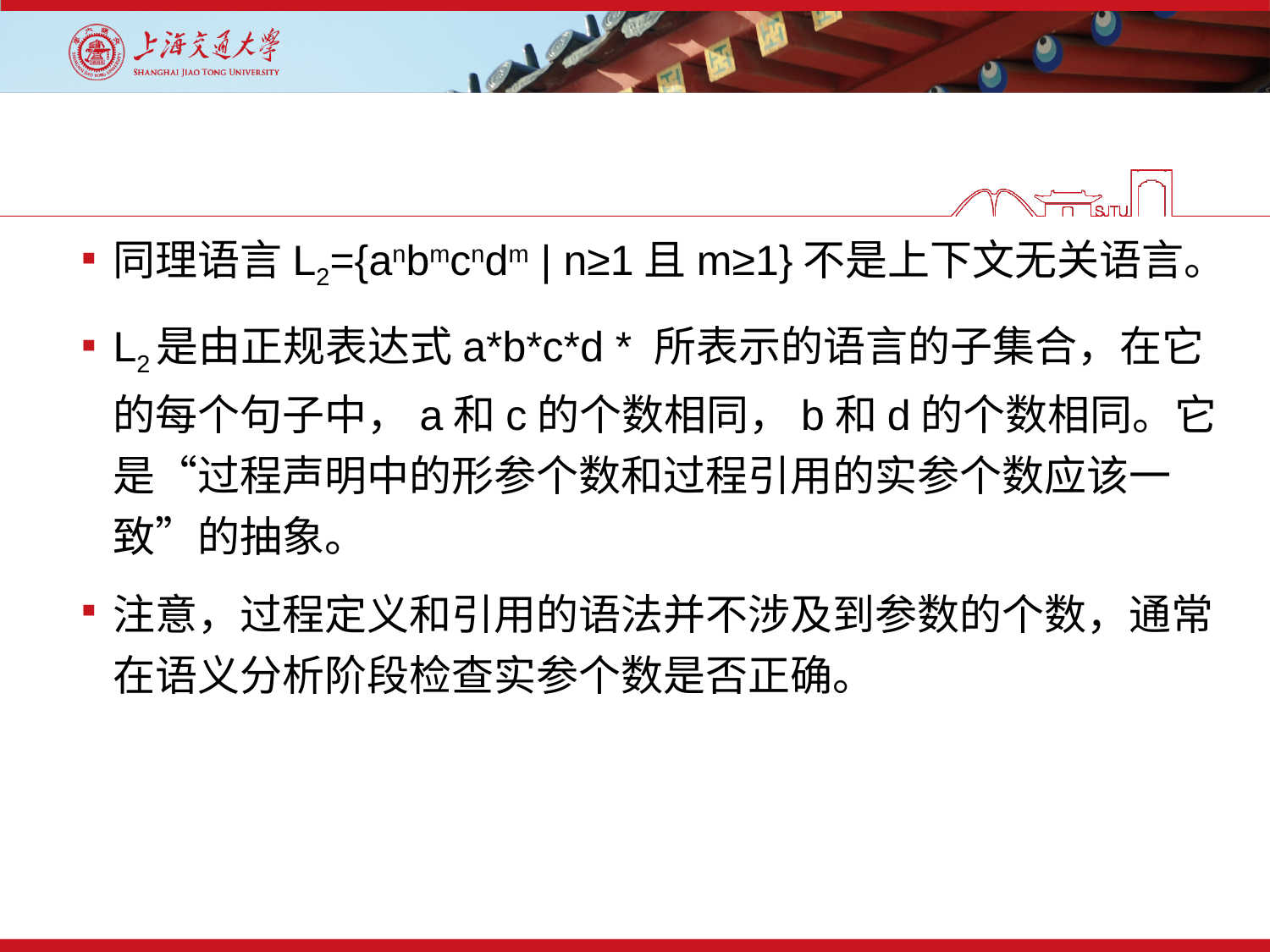

#
同理语言L2={anbmcndm | n≥1且m≥1}不是上下文无关语言。
L2是由正规表达式a*b*c*d * 所表示的语言的子集合，在它的每个句子中，a和c的个数相同，b和d的个数相同。它是“过程声明中的形参个数和过程引用的实参个数应该一致”的抽象。
注意，过程定义和引用的语法并不涉及到参数的个数，通常在语义分析阶段检查实参个数是否正确。